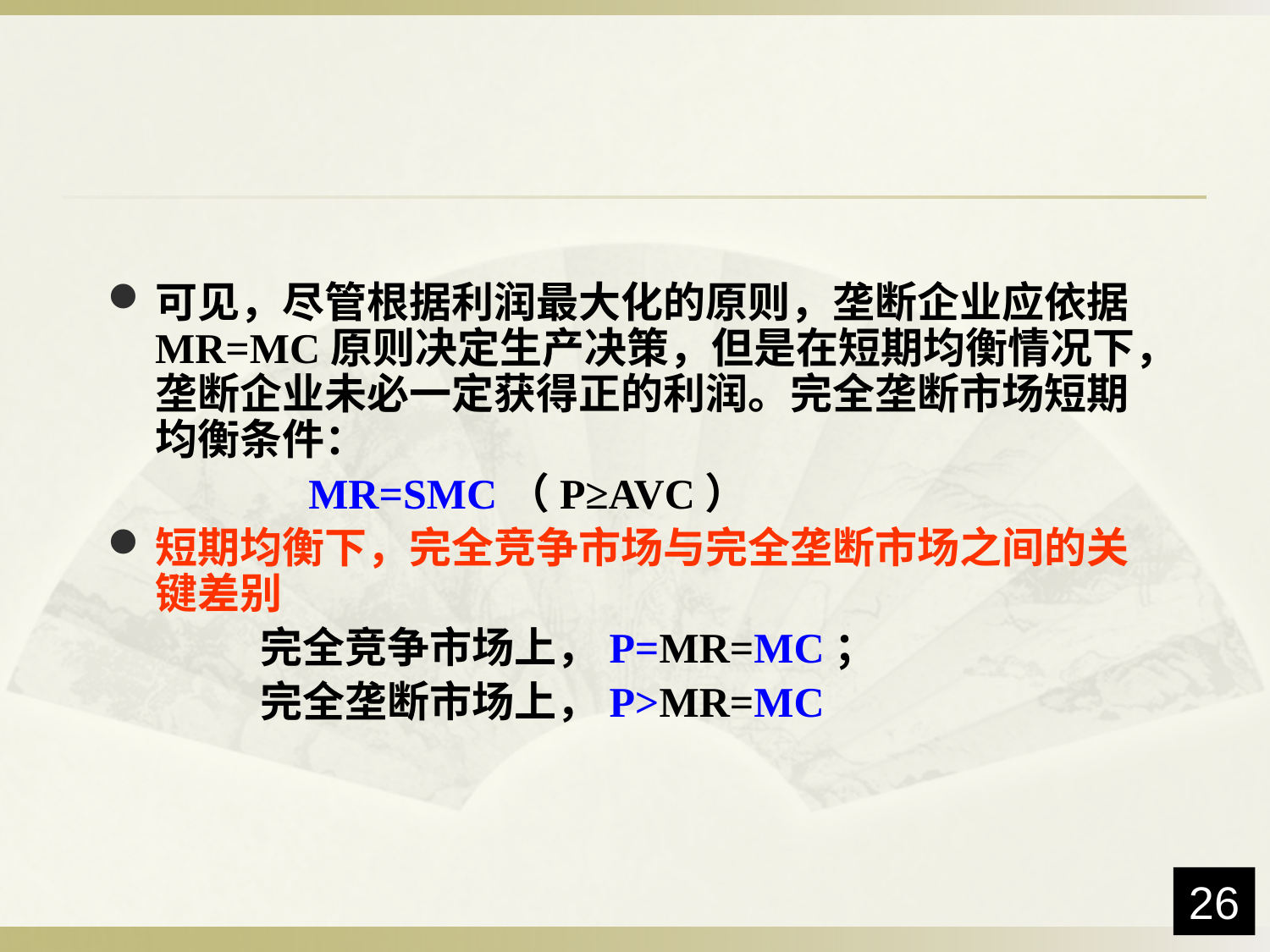

可见，尽管根据利润最大化的原则，垄断企业应依据MR=MC原则决定生产决策，但是在短期均衡情况下，垄断企业未必一定获得正的利润。完全垄断市场短期均衡条件：
                   MR=SMC（P≥AVC）
短期均衡下，完全竞争市场与完全垄断市场之间的关键差别
               完全竞争市场上，P=MR=MC；
               完全垄断市场上，P>MR=MC
26